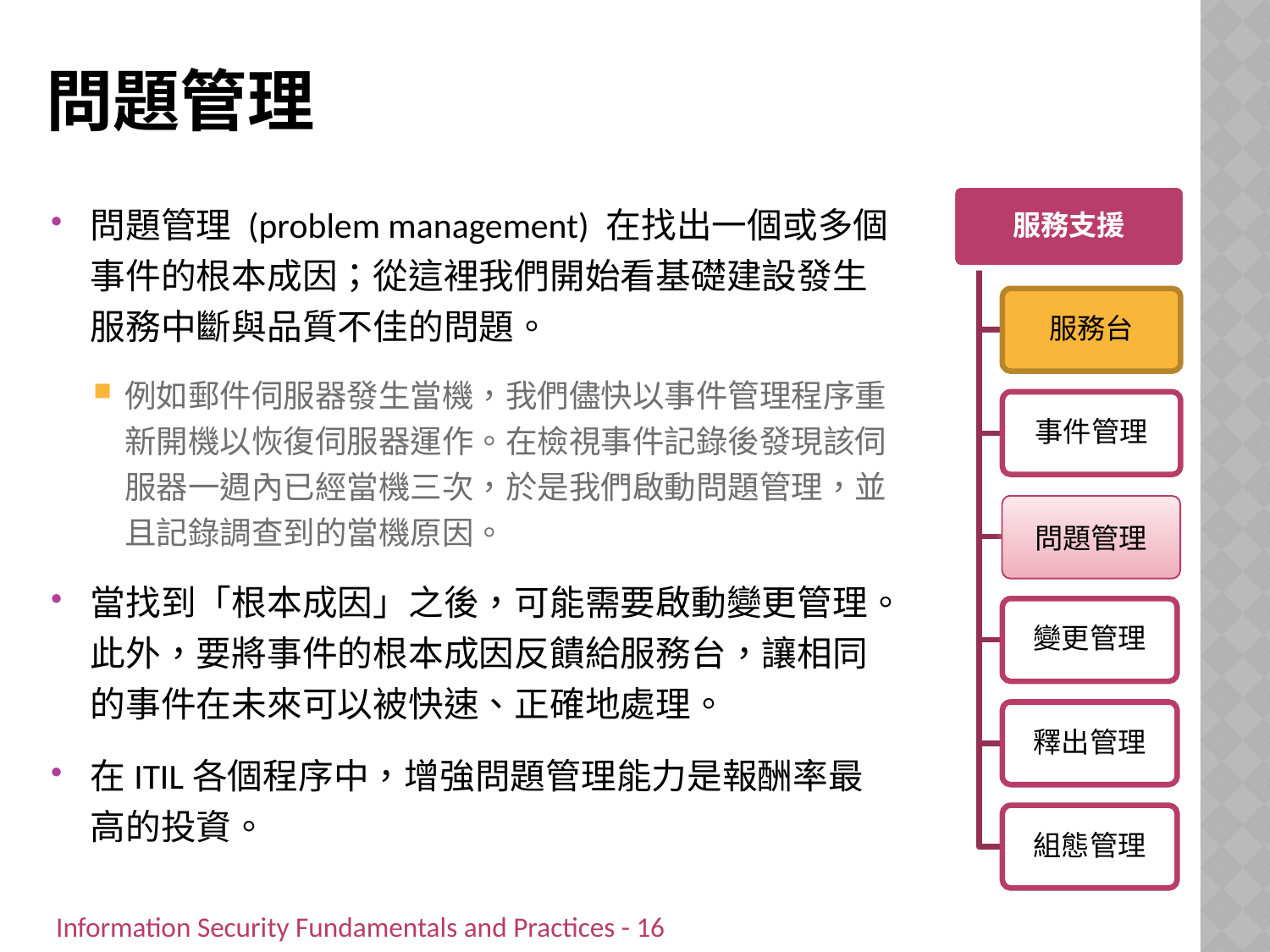

# 問題管理

服務支援
問題管理 (problem management) 在找出一個或多個事件的根本成因；從這裡我們開始看基礎建設發生服務中斷與品質不佳的問題。
例如郵件伺服器發生當機，我們儘快以事件管理程序重新開機以恢復伺服器運作。在檢視事件記錄後發現該伺服器一週內已經當機三次，於是我們啟動問題管理，並且記錄調查到的當機原因。
當找到「根本成因」之後，可能需要啟動變更管理。此外，要將事件的根本成因反饋給服務台，讓相同的事件在未來可以被快速、正確地處理。
在ITIL各個程序中，增強問題管理能力是報酬率最高的投資。

服務台

事件管理
問題管理

變更管理

釋出管理

組態管理